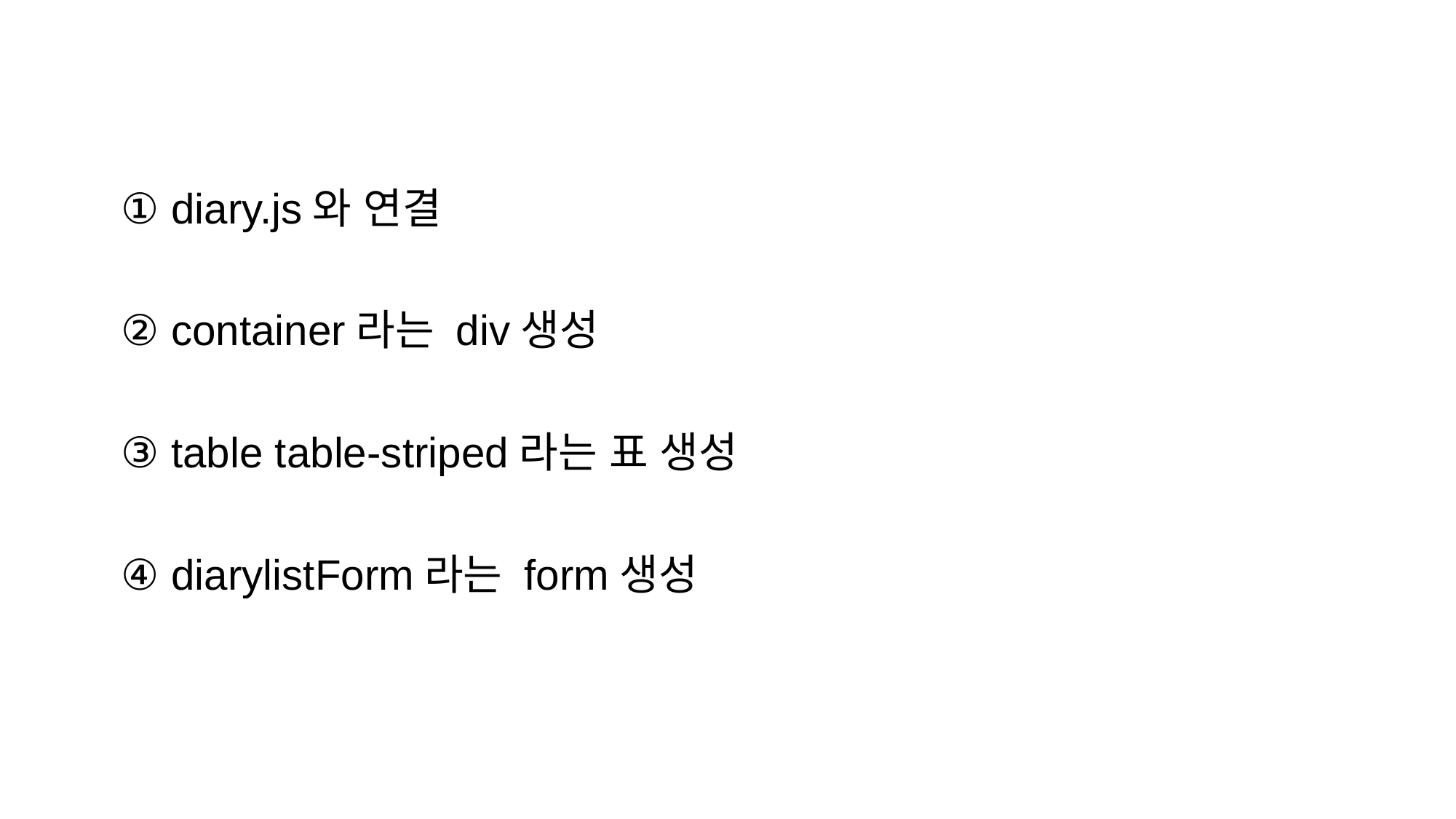

① diary.js와 연결

② container라는 div생성

③ table table-striped라는 표 생성

④ diarylistForm라는 form생성